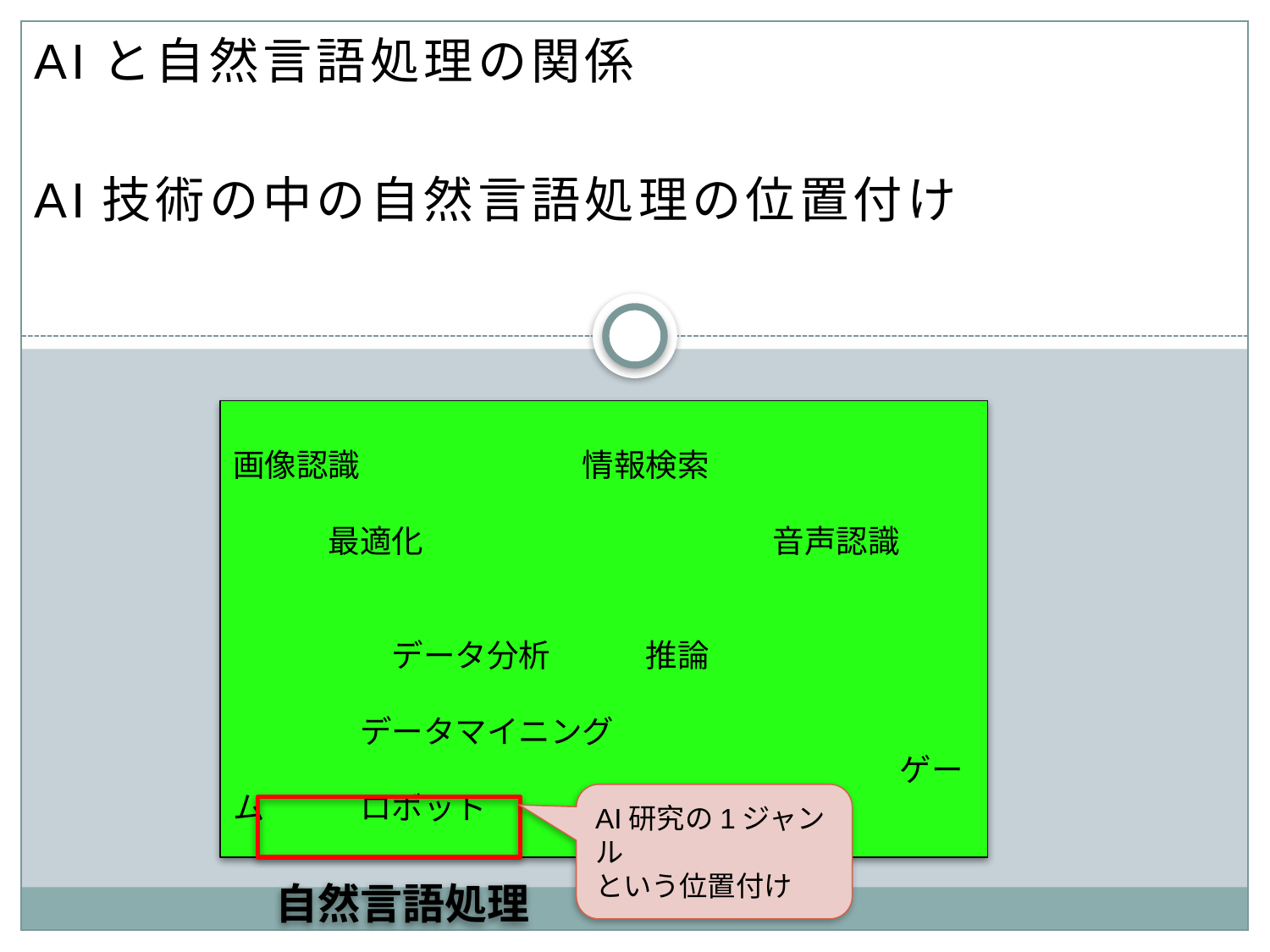

#
AIと自然言語処理の関係

AI技術の中の自然言語処理の位置付け

画像認識　　　　　　　情報検索

　　　最適化　　　　　　　　　　　音声認識

　　　　　データ分析　　　推論

　　　　データマイニング
　　　　　　　　　　　　　　　　　　　　　ゲーム　　　ロボット

　自然言語処理
AI研究の1ジャンル
という位置付け